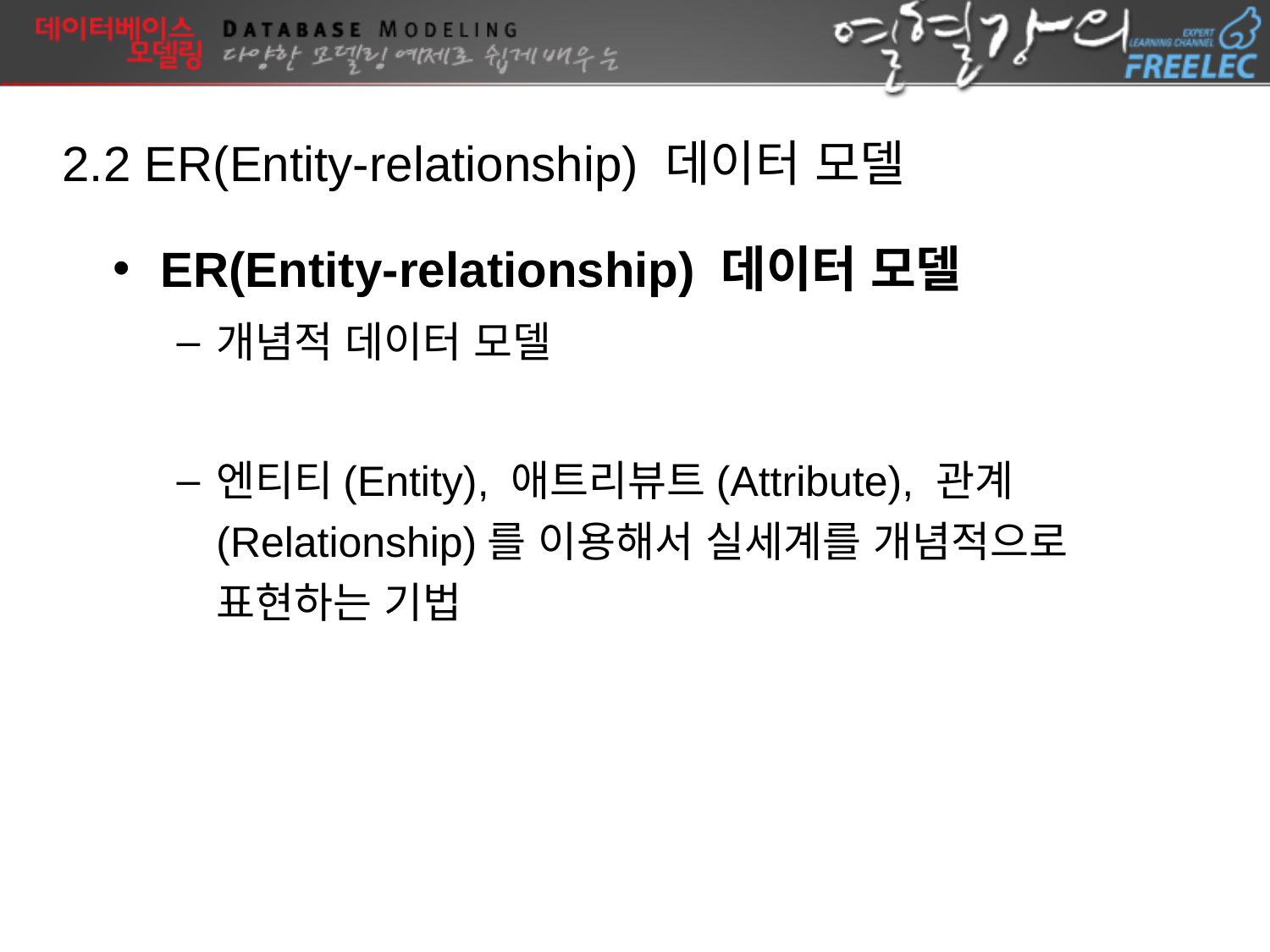

2.2 ER(Entity-relationship) 데이터 모델
ER(Entity-relationship) 데이터 모델
개념적 데이터 모델

엔티티(Entity), 애트리뷰트(Attribute), 관계(Relationship)를 이용해서 실세계를 개념적으로 표현하는 기법